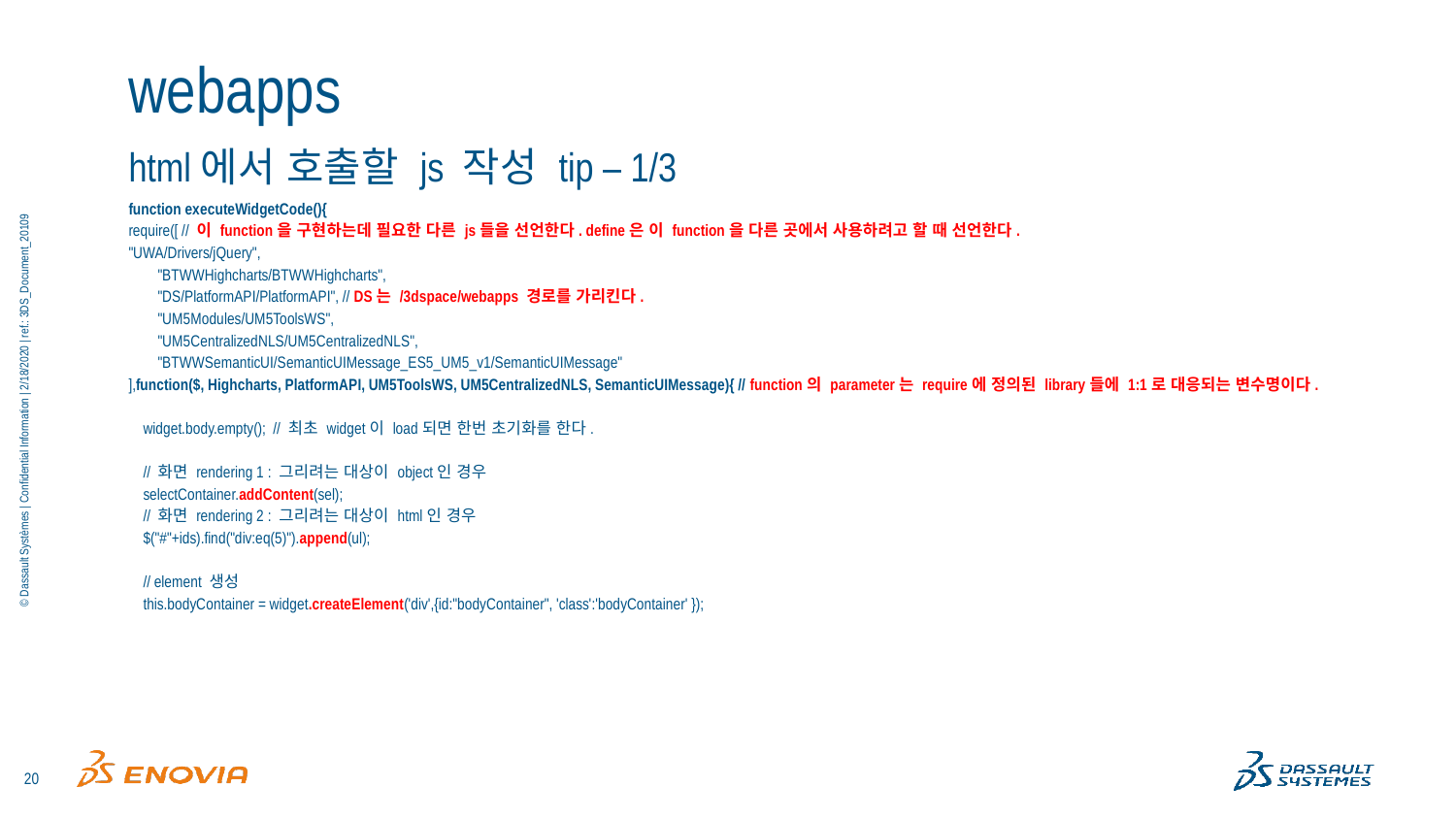

# webapps
html에서 호출할 js 작성 tip – 1/3
function executeWidgetCode(){
require([ // 이 function을 구현하는데 필요한 다른 js들을 선언한다. define은 이 function을 다른 곳에서 사용하려고 할 때 선언한다.
"UWA/Drivers/jQuery",
        "BTWWHighcharts/BTWWHighcharts",
        "DS/PlatformAPI/PlatformAPI", // DS는 /3dspace/webapps 경로를 가리킨다.
        "UM5Modules/UM5ToolsWS",
        "UM5CentralizedNLS/UM5CentralizedNLS",
        "BTWWSemanticUI/SemanticUIMessage_ES5_UM5_v1/SemanticUIMessage"
],function($, Highcharts, PlatformAPI, UM5ToolsWS, UM5CentralizedNLS, SemanticUIMessage){ // function의 parameter는 require에 정의된 library들에 1:1로 대응되는 변수명이다.

    widget.body.empty();  // 최초 widget이 load되면 한번 초기화를 한다.

    // 화면 rendering 1 : 그리려는 대상이 object인 경우
    selectContainer.addContent(sel);
    // 화면 rendering 2 : 그리려는 대상이 html인 경우
    $("#"+ids).find("div:eq(5)").append(ul);

    // element 생성
    this.bodyContainer = widget.createElement('div',{id:"bodyContainer", 'class':'bodyContainer' });